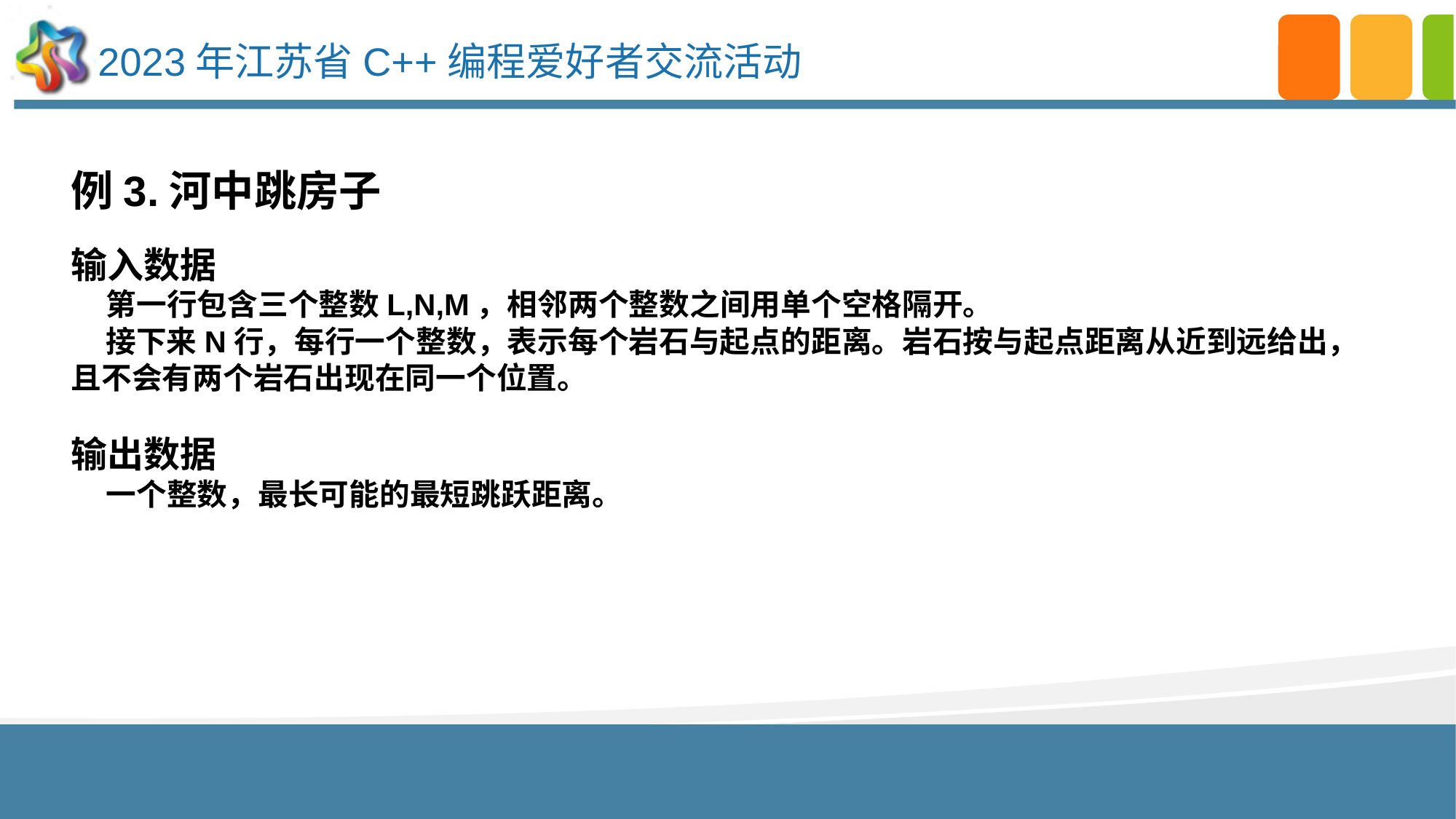

例3.河中跳房子
输入数据
    第一行包含三个整数L,N,M，相邻两个整数之间用单个空格隔开。
    接下来N行，每行一个整数，表示每个岩石与起点的距离。岩石按与起点距离从近到远给出，且不会有两个岩石出现在同一个位置。

输出数据
    一个整数，最长可能的最短跳跃距离。